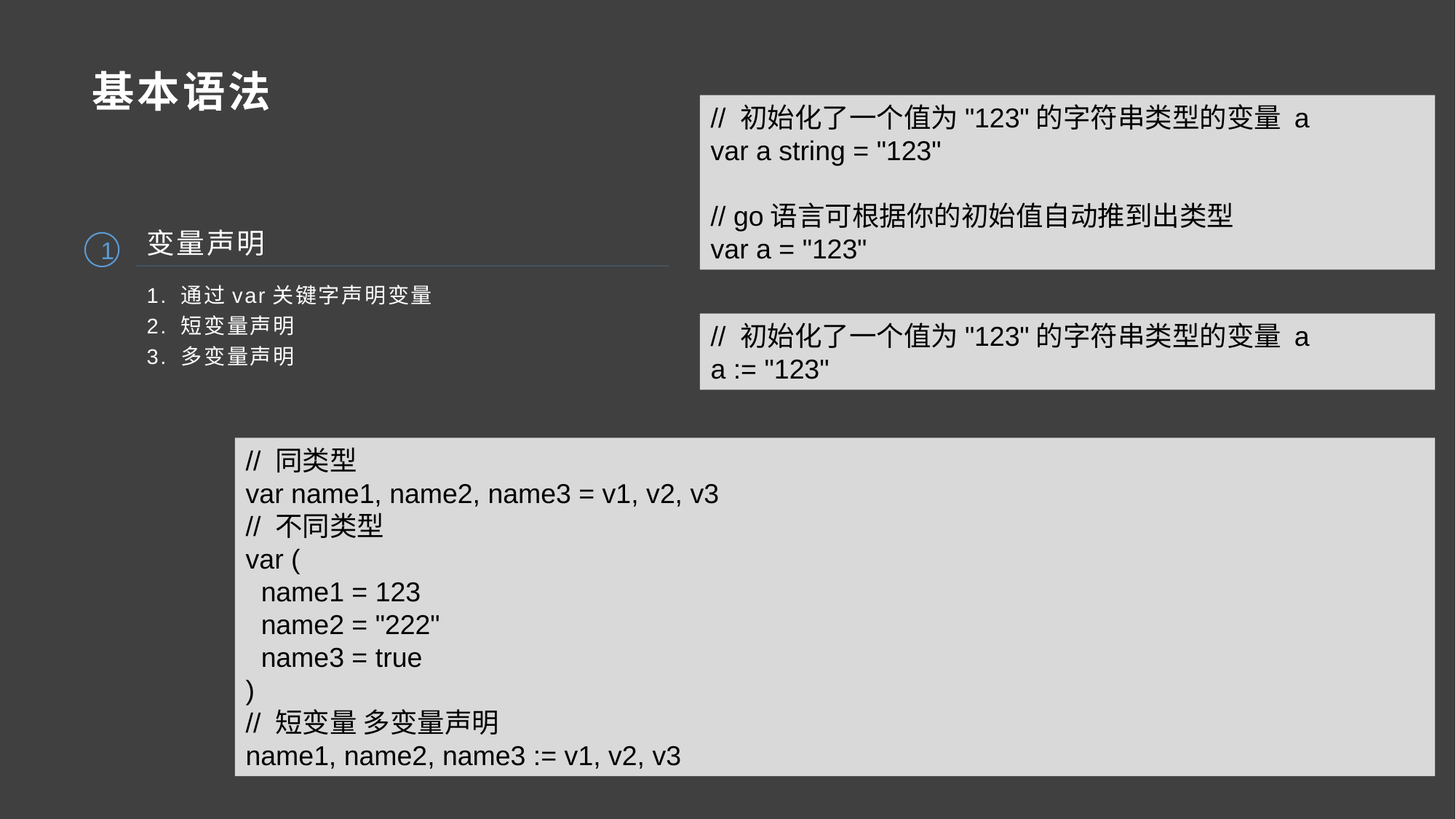

基本语法
// 初始化了一个值为"123"的字符串类型的变量 a
var a string = "123"

// go语言可根据你的初始值自动推到出类型
var a = "123"
变量声明
1
1. 通过var关键字声明变量
2. 短变量声明
3. 多变量声明
// 初始化了一个值为"123"的字符串类型的变量 a
a := "123"
// 同类型
var name1, name2, name3 = v1, v2, v3
// 不同类型
var (
  name1 = 123
  name2 = "222"
  name3 = true
)
// 短变量 多变量声明
name1, name2, name3 := v1, v2, v3